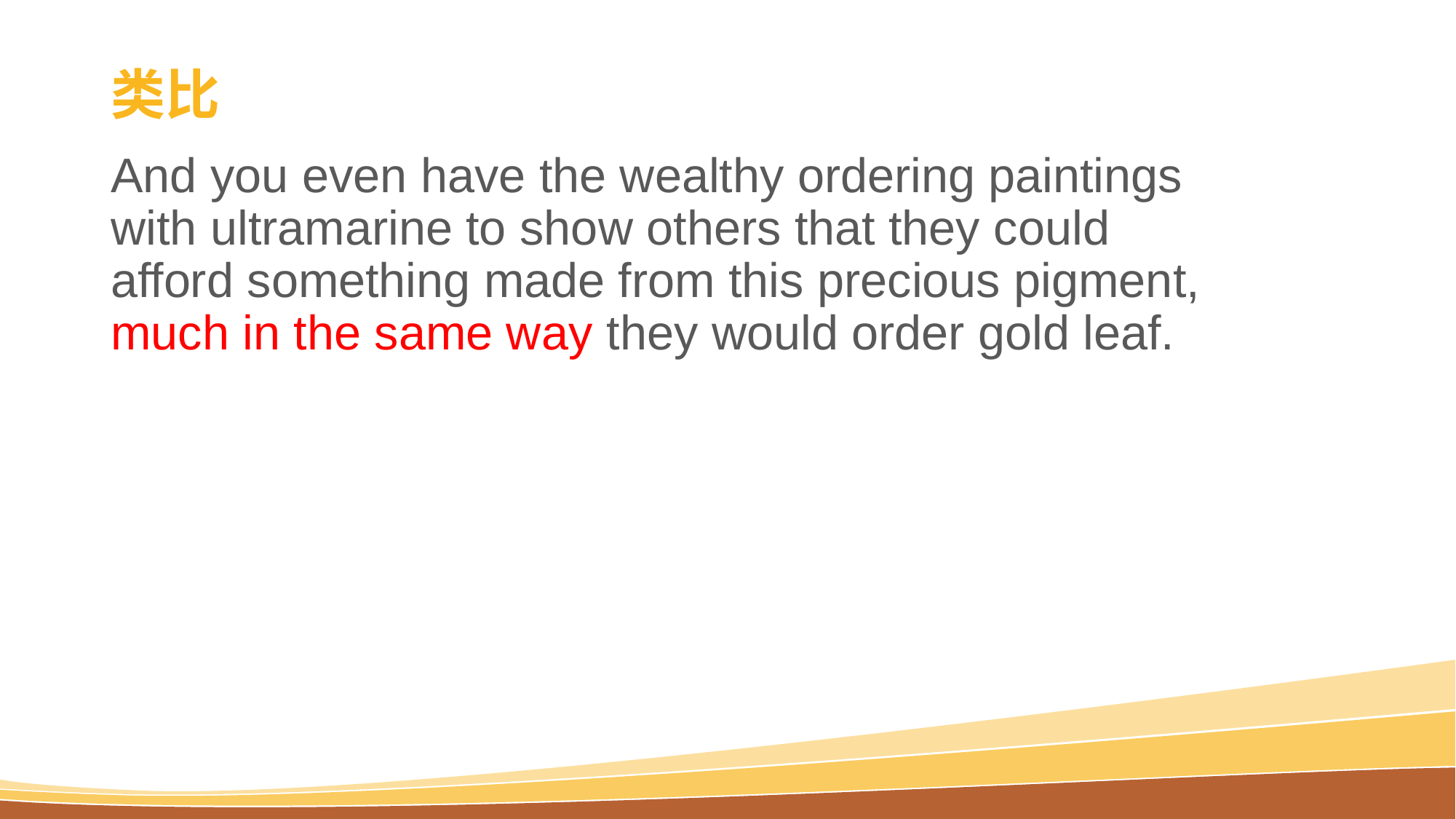

# 类比
And you even have the wealthy ordering paintings with ultramarine to show others that they could afford something made from this precious pigment, much in the same way they would order gold leaf.